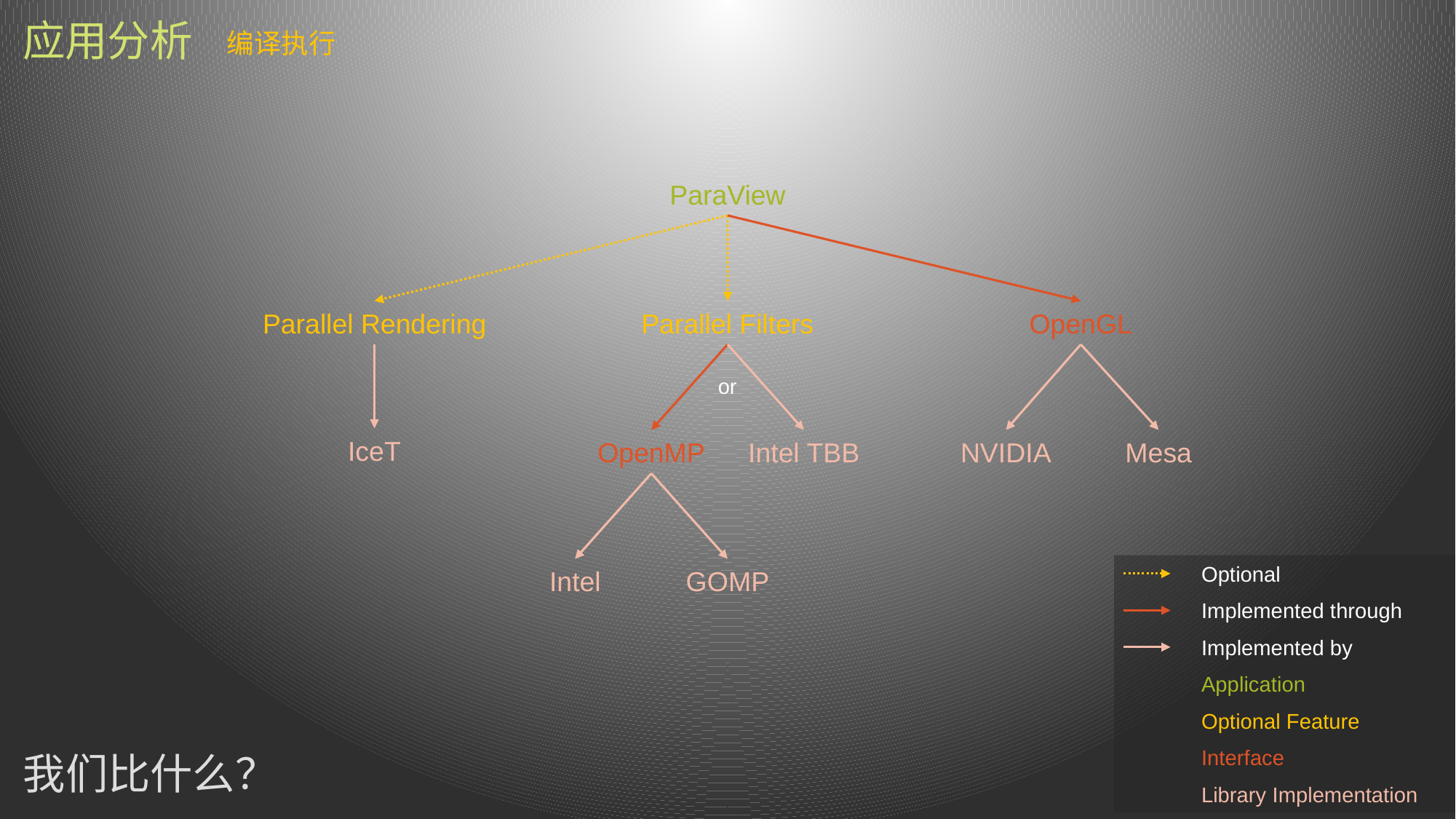

应用分析
编译执行
ParaView
Parallel Rendering
Parallel Filters
OpenGL
or
IceT
OpenMP
Intel TBB
NVIDIA
Mesa

Optional
Implemented through
Implemented by
Application
Optional Feature
Interface
Library Implementation
Intel
GOMP
我们比什么？